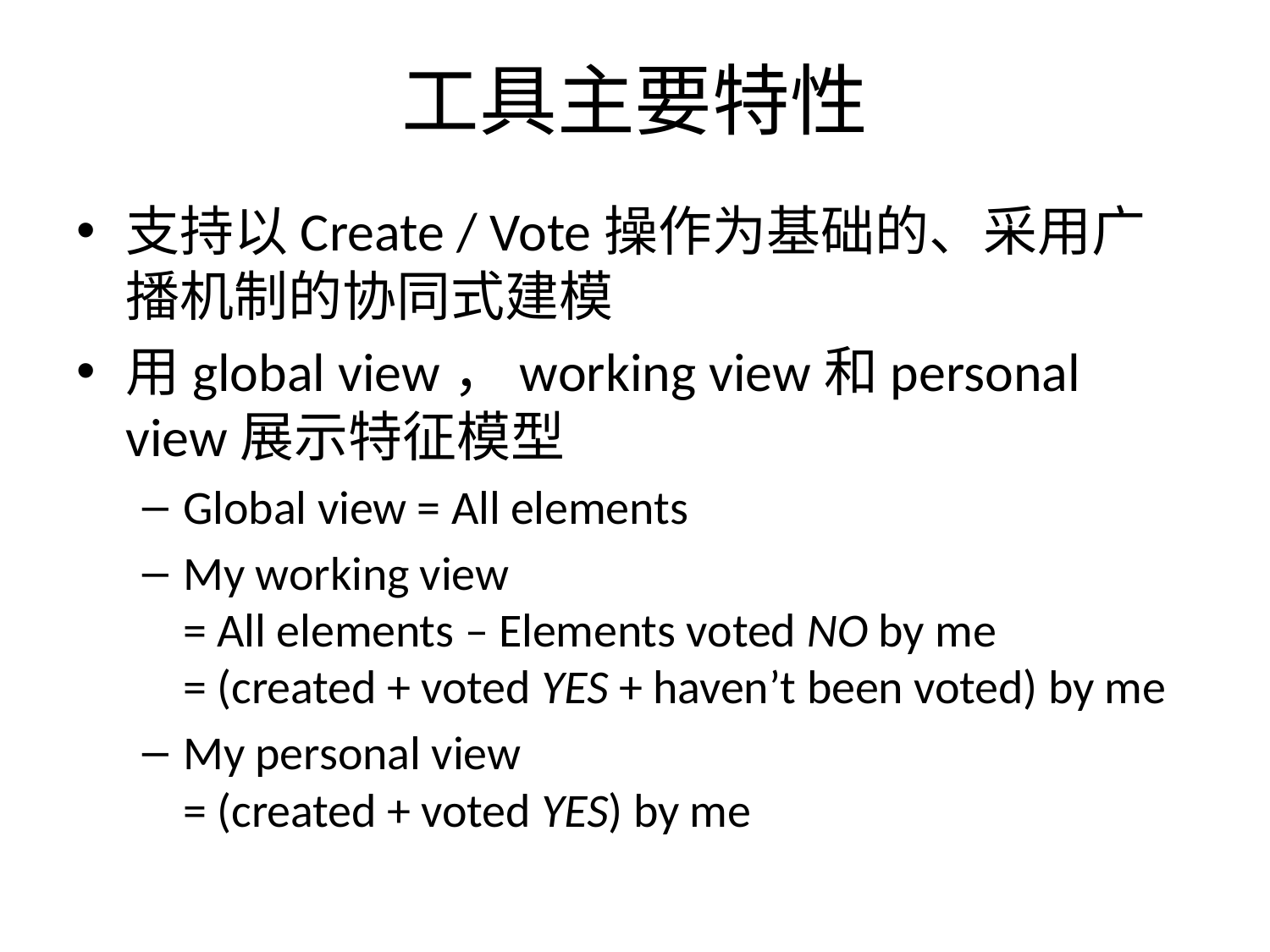

# 工具主要特性
支持以Create / Vote操作为基础的、采用广播机制的协同式建模
用global view，working view和personal view展示特征模型
Global view = All elements
My working view
= All elements – Elements voted NO by me
= (created + voted YES + haven’t been voted) by me
My personal view
= (created + voted YES) by me